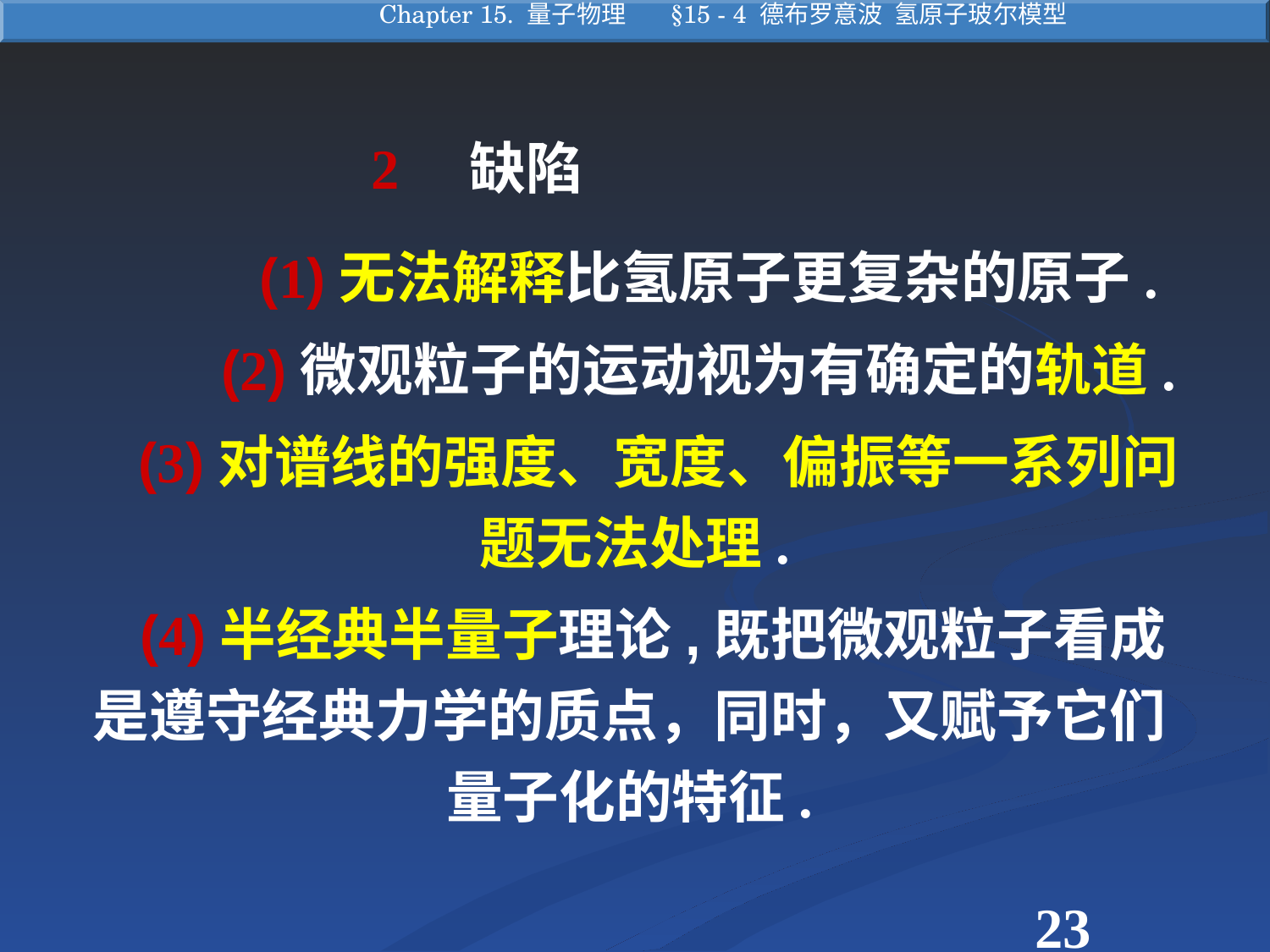

2    缺陷
(1)无法解释比氢原子更复杂的原子.
(2)微观粒子的运动视为有确定的轨道.
   (3)对谱线的强度、宽度、偏振等一系列问题无法处理.
   (4)半经典半量子理论,既把微观粒子看成是遵守经典力学的质点，同时，又赋予它们量子化的特征.
23